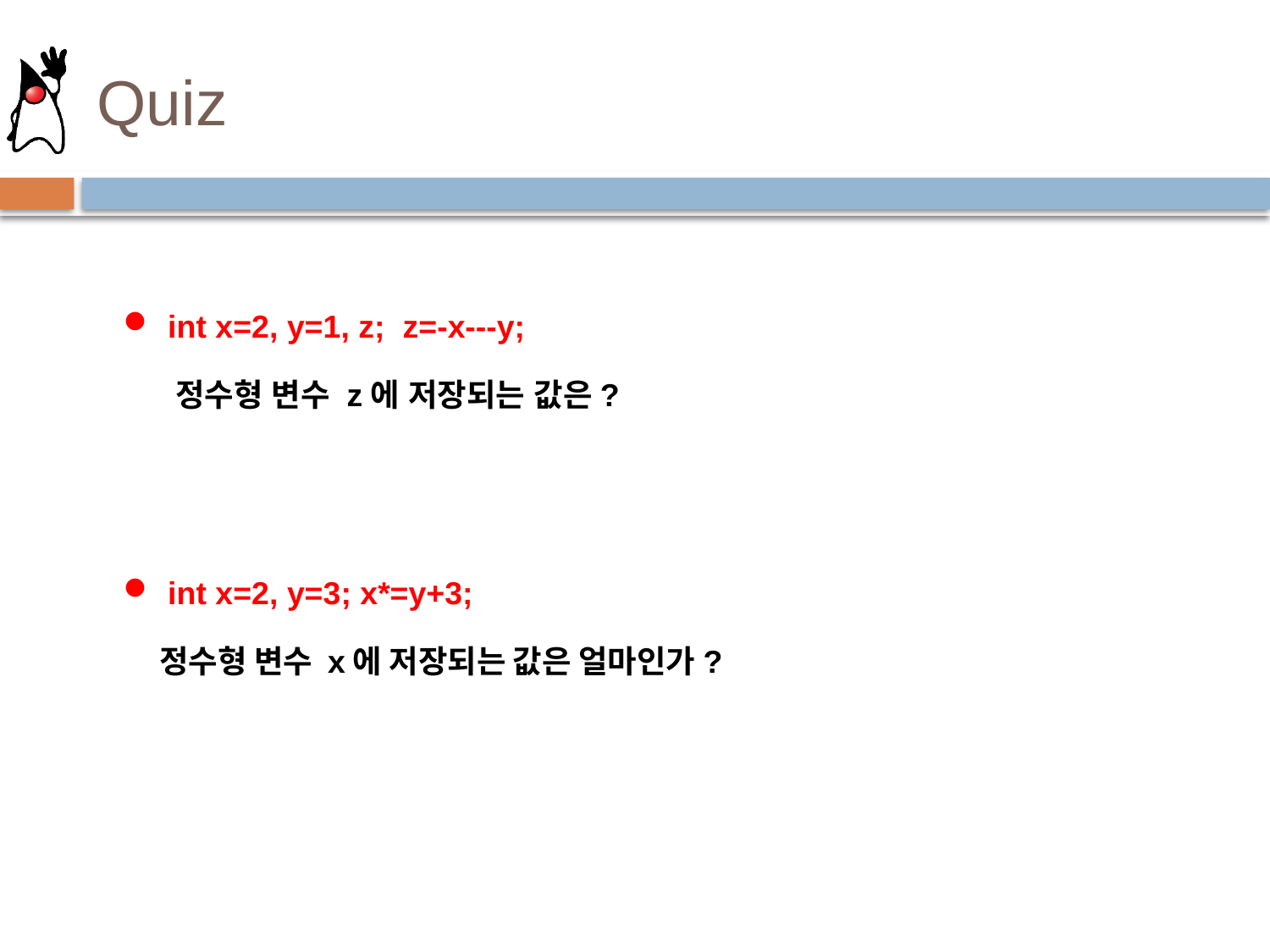

# Quiz
int x=2, y=1, z;  z=-x---y;
     정수형 변수 z에 저장되는 값은?
int x=2, y=3; x*=y+3;
    정수형 변수 x에 저장되는 값은 얼마인가?